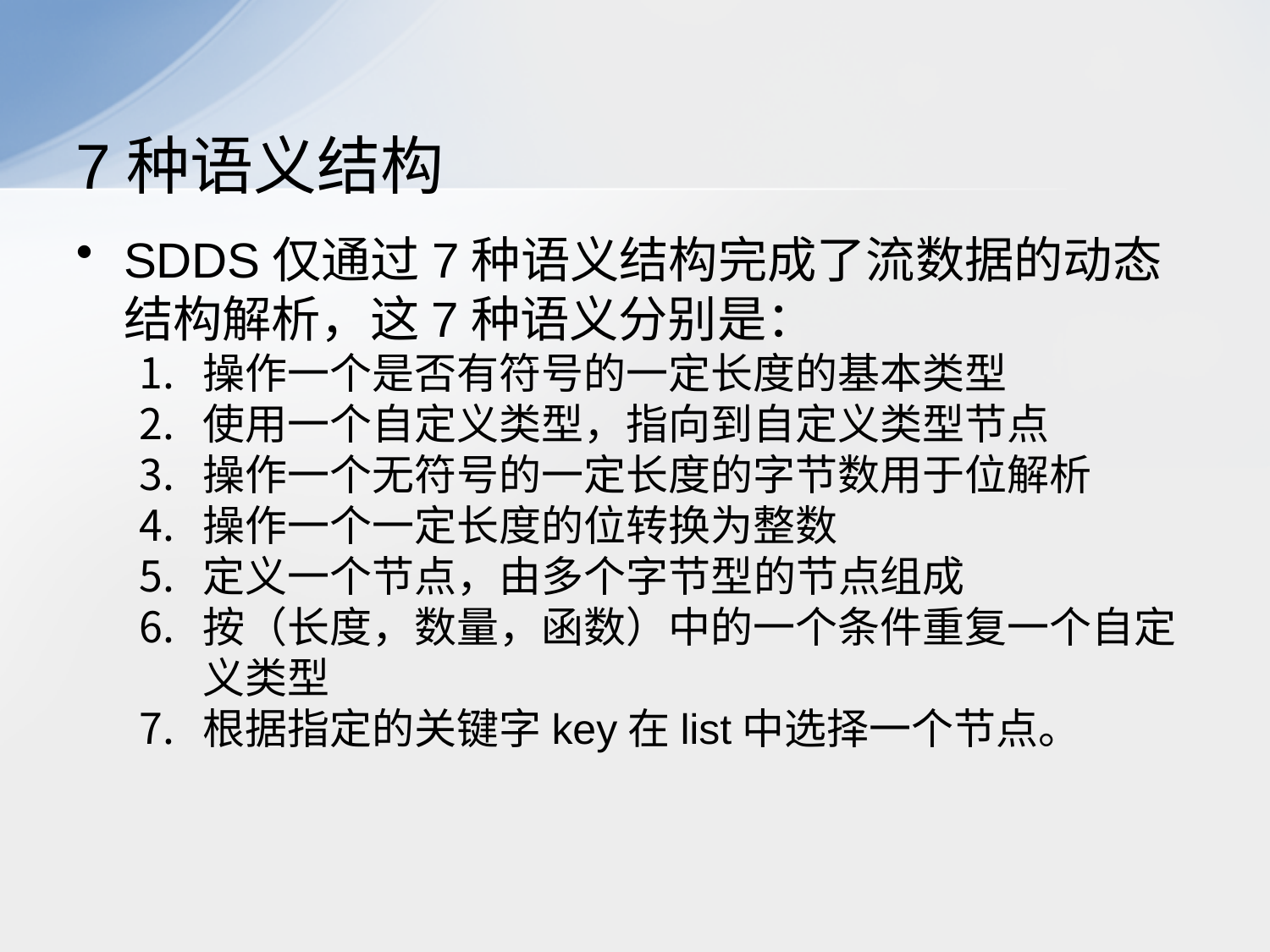

# 7种语义结构
SDDS仅通过7种语义结构完成了流数据的动态结构解析，这7种语义分别是：
操作一个是否有符号的一定长度的基本类型
使用一个自定义类型，指向到自定义类型节点
操作一个无符号的一定长度的字节数用于位解析
操作一个一定长度的位转换为整数
定义一个节点，由多个字节型的节点组成
按（长度，数量，函数）中的一个条件重复一个自定义类型
根据指定的关键字key在list中选择一个节点。